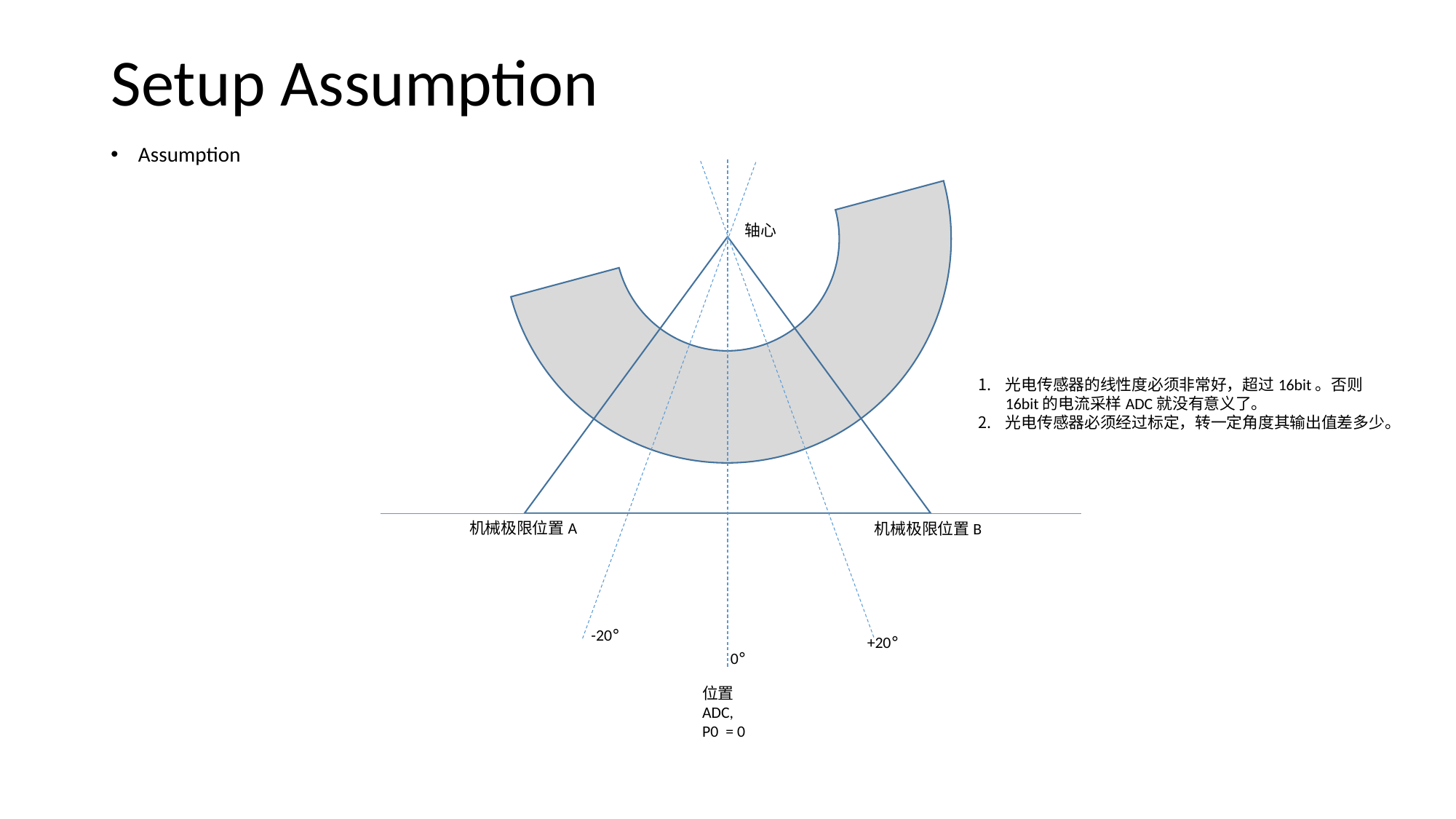

# Setup Assumption
Assumption
轴心

光电传感器的线性度必须非常好，超过16bit。否则16bit的电流采样ADC就没有意义了。
光电传感器必须经过标定，转一定角度其输出值差多少。

机械极限位置A
机械极限位置B
-20°
+20°
0°
位置ADC,
P0  = 0